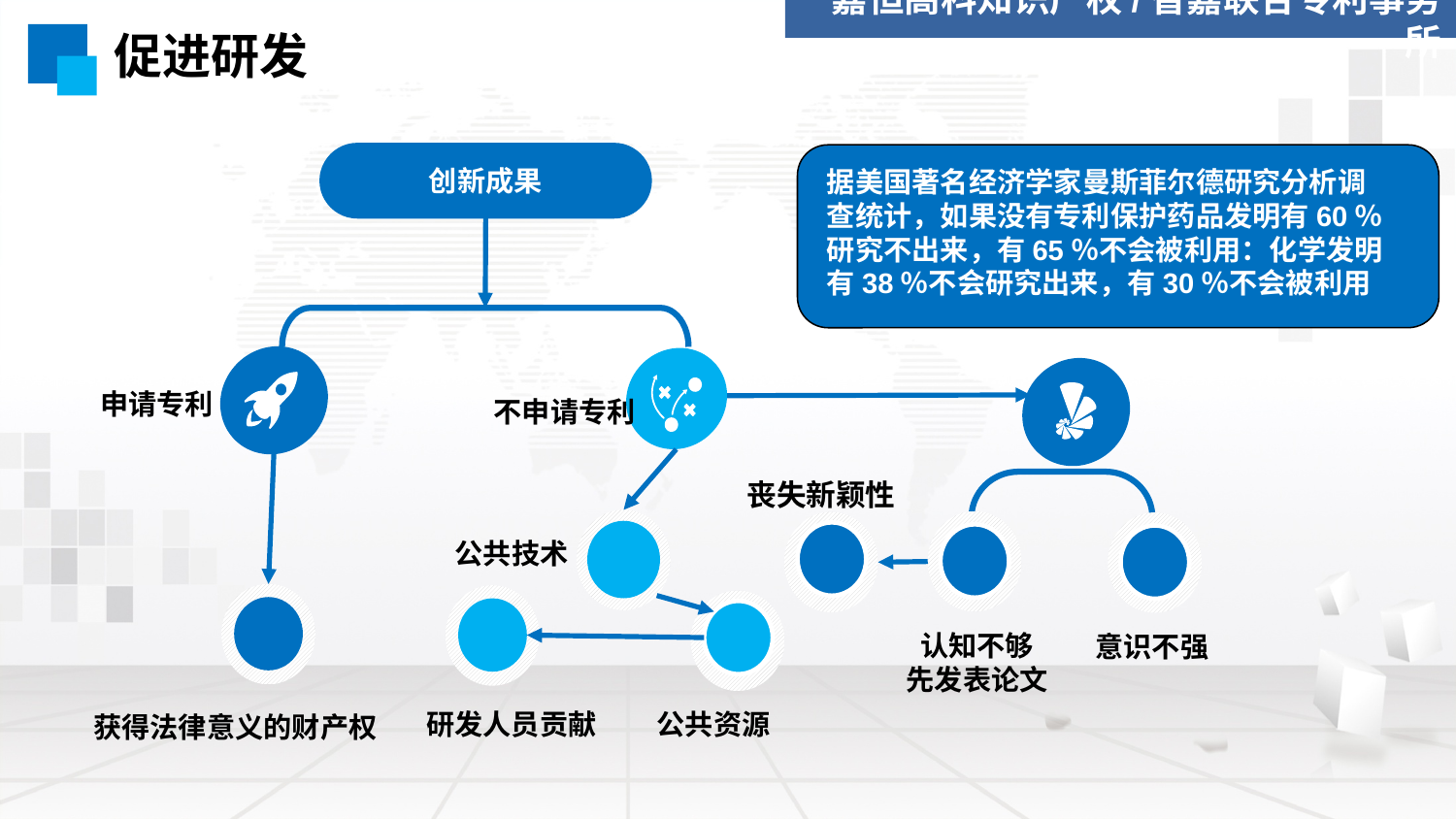

嘉恒高科知识产权/智嘉联合专利事务所
# 促进研发

创新成果

申请专利

不申请专利

丧失新颖性

公共技术

认知不够
先发表论文
意识不强

获得法律意义的财产权
研发人员贡献
公共资源
据美国著名经济学家曼斯菲尔德研究分析调查统计，如果没有专利保护药品发明有60％研究不出来，有65％不会被利用：化学发明有38％不会研究出来，有30％不会被利用